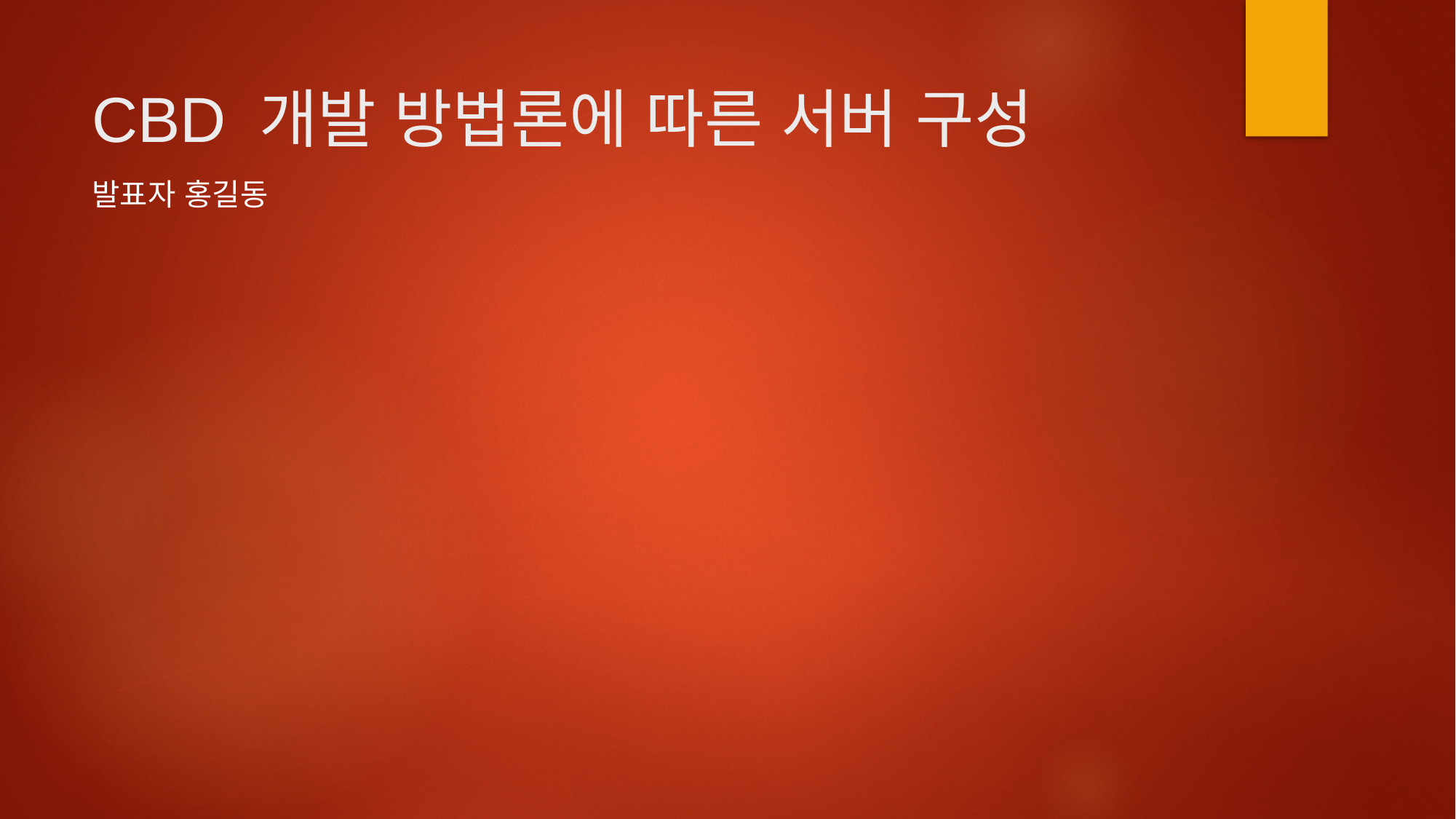

# CBD 개발 방법론에 따른 서버 구성
발표자 홍길동